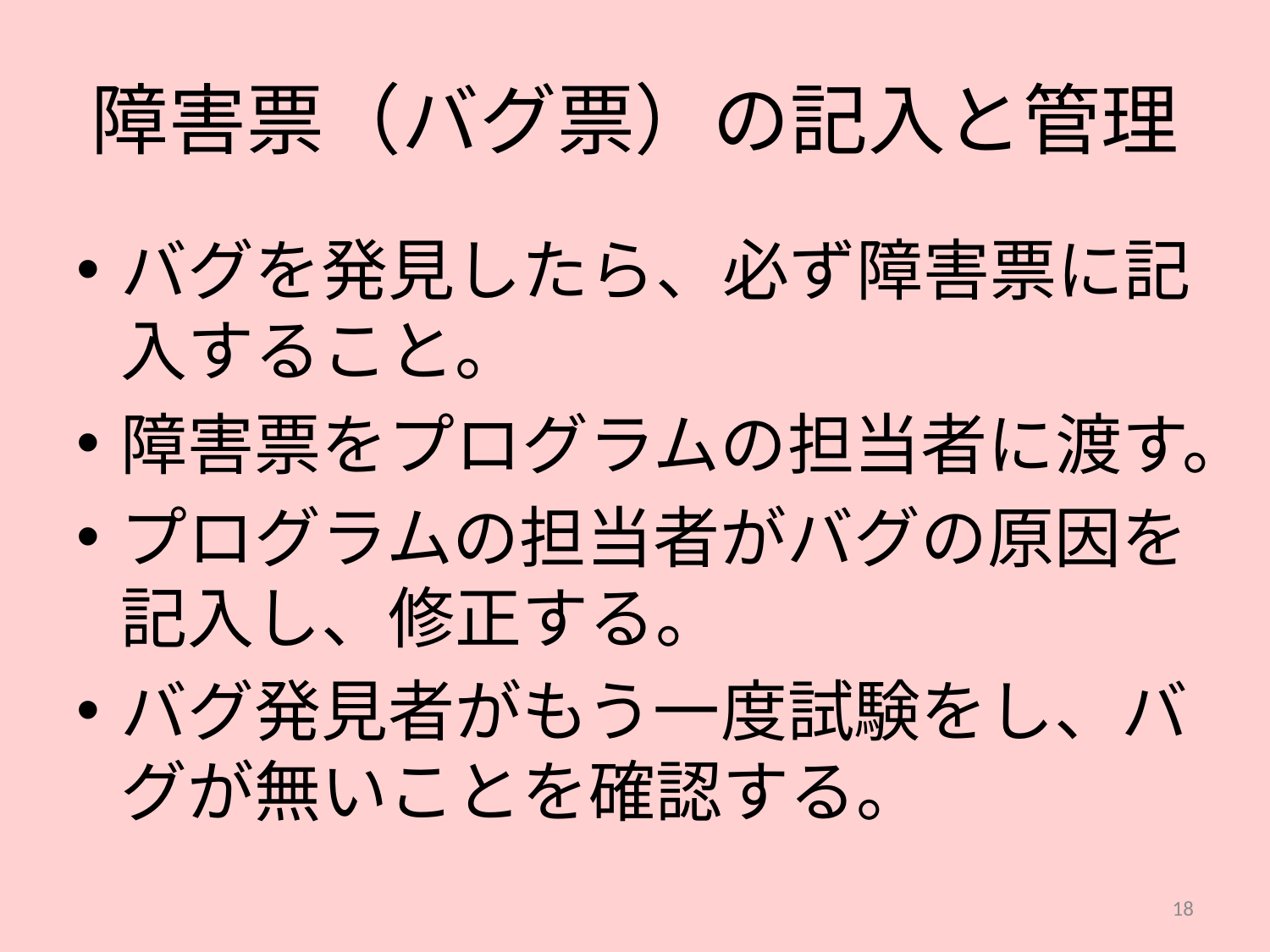

# 障害票（バグ票）の記入と管理
バグを発見したら、必ず障害票に記入すること。
障害票をプログラムの担当者に渡す。
プログラムの担当者がバグの原因を記入し、修正する。
バグ発見者がもう一度試験をし、バグが無いことを確認する。
18